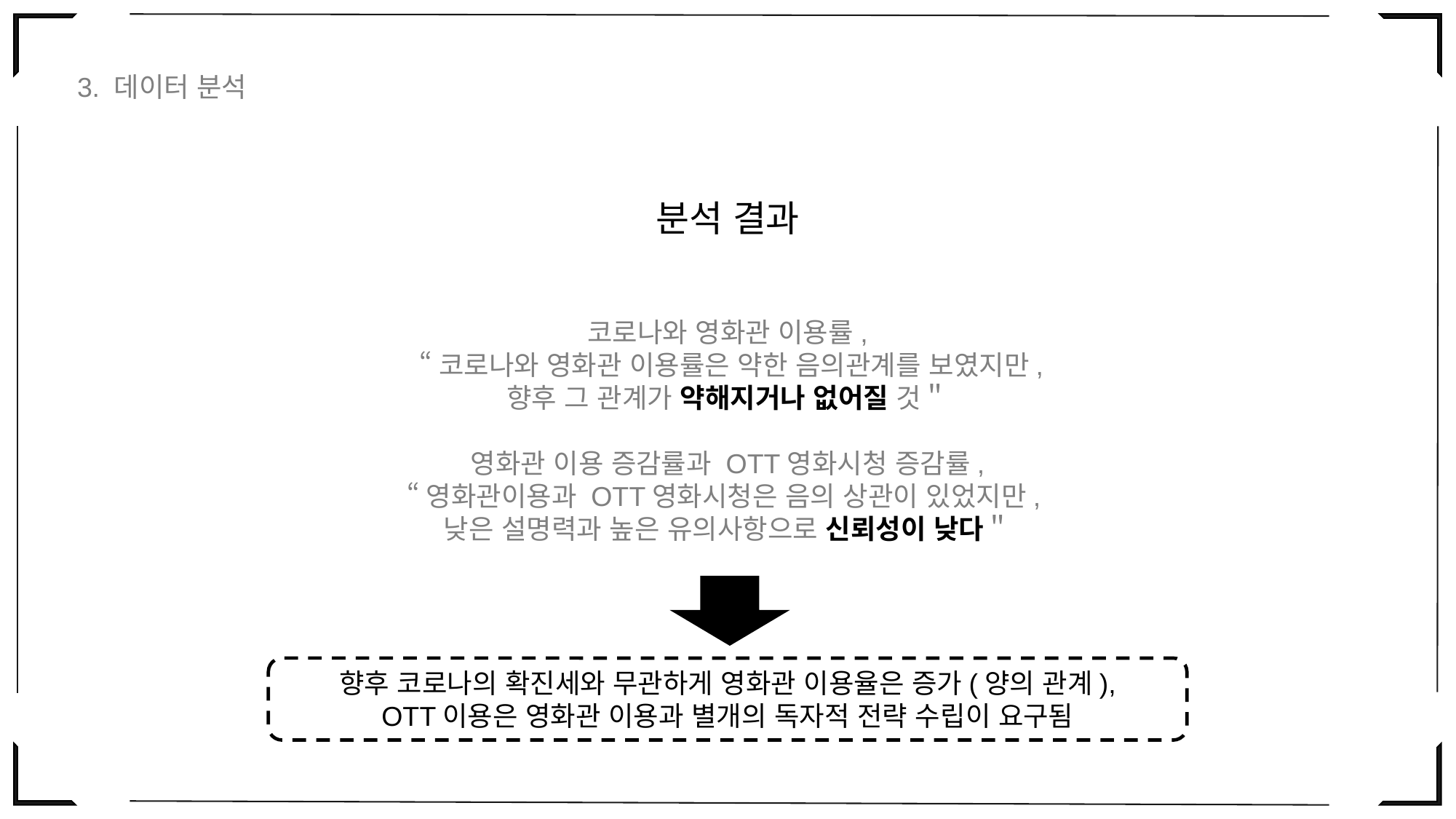

3. 데이터 분석
분석 결과
코로나와 영화관 이용률,
 “코로나와 영화관 이용률은 약한 음의관계를 보였지만,
향후 그 관계가 약해지거나 없어질 것＂

영화관 이용 증감률과 OTT영화시청 증감률,
“영화관이용과 OTT영화시청은 음의 상관이 있었지만,
낮은 설명력과 높은 유의사항으로 신뢰성이 낮다＂

향후 코로나의 확진세와 무관하게 영화관 이용율은 증가(양의 관계),
OTT이용은 영화관 이용과 별개의 독자적 전략 수립이 요구됨